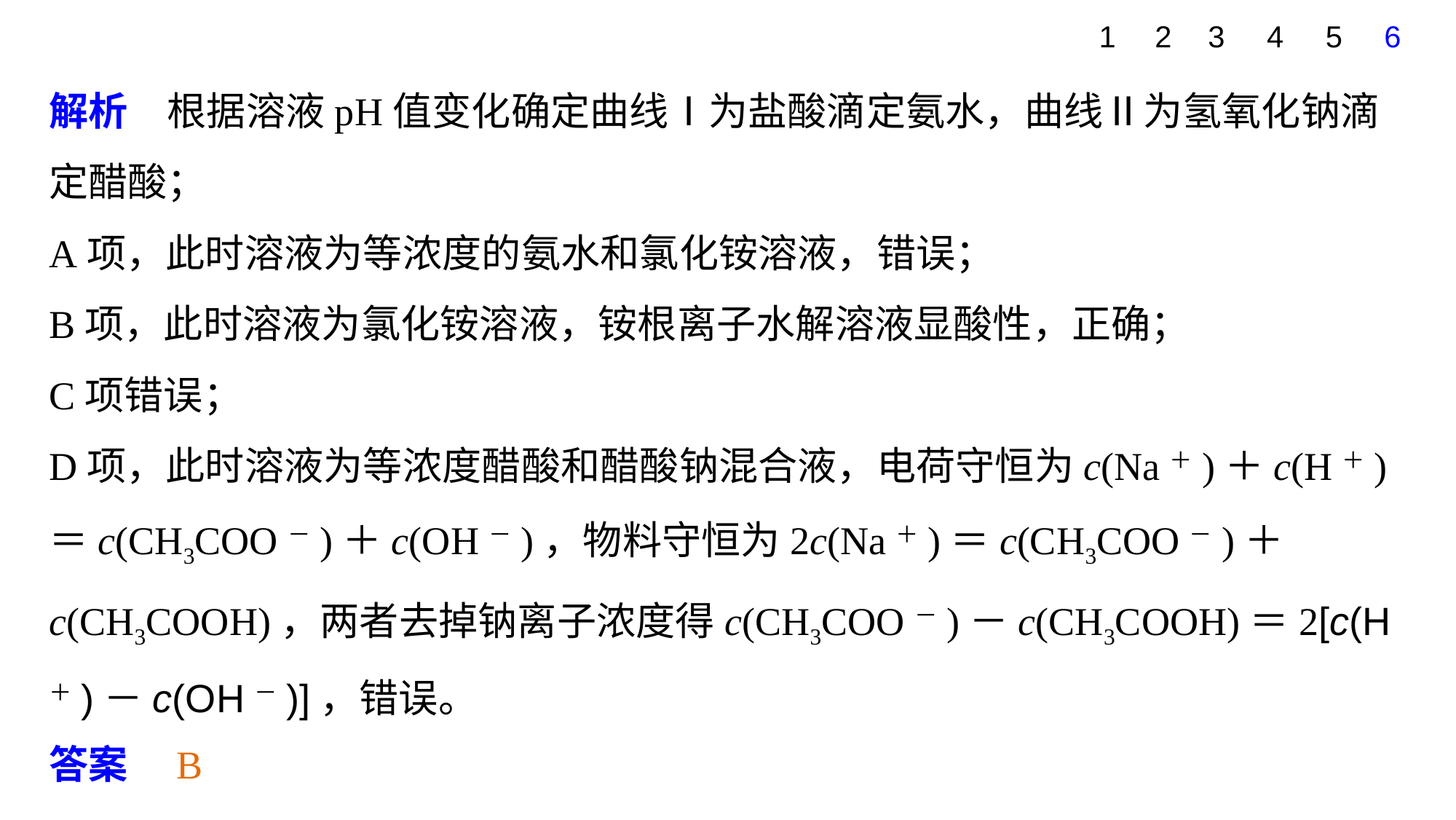

1
2
3
4
5
6
解析　根据溶液pH值变化确定曲线Ⅰ为盐酸滴定氨水，曲线Ⅱ为氢氧化钠滴定醋酸；
A项，此时溶液为等浓度的氨水和氯化铵溶液，错误；
B项，此时溶液为氯化铵溶液，铵根离子水解溶液显酸性，正确；
C项错误；
D项，此时溶液为等浓度醋酸和醋酸钠混合液，电荷守恒为c(Na＋)＋c(H＋)＝c(CH3COO－)＋c(OH－)，物料守恒为2c(Na＋)＝c(CH3COO－)＋c(CH3COOH)，两者去掉钠离子浓度得c(CH3COO－)－c(CH3COOH)＝2[c(H＋)－c(OH－)]，错误。
答案　B